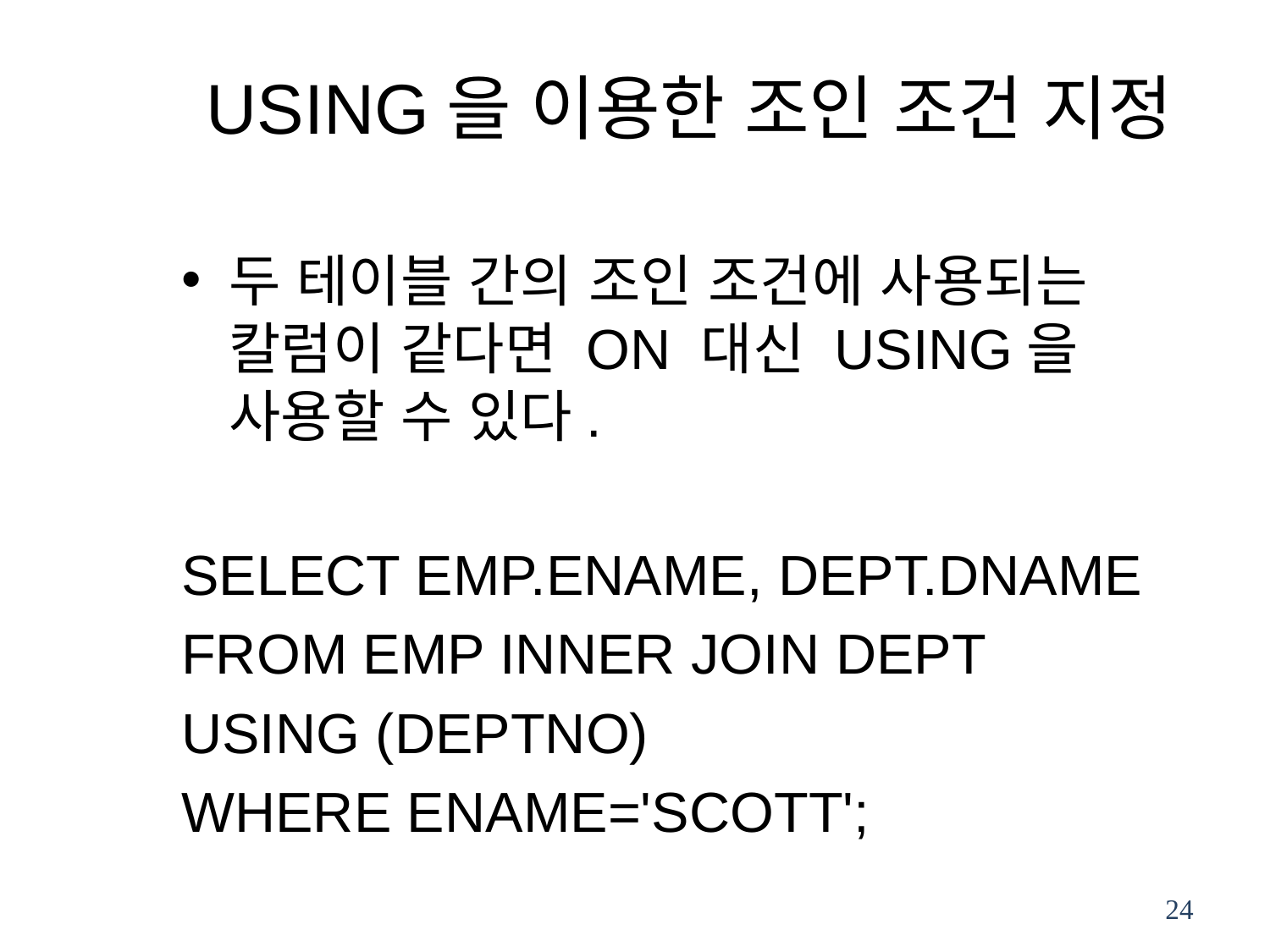

# USING을 이용한 조인 조건 지정
두 테이블 간의 조인 조건에 사용되는 칼럼이 같다면 ON 대신 USING을 사용할 수 있다.

SELECT EMP.ENAME, DEPT.DNAME
FROM EMP INNER JOIN DEPT
USING (DEPTNO)
WHERE ENAME='SCOTT';
24